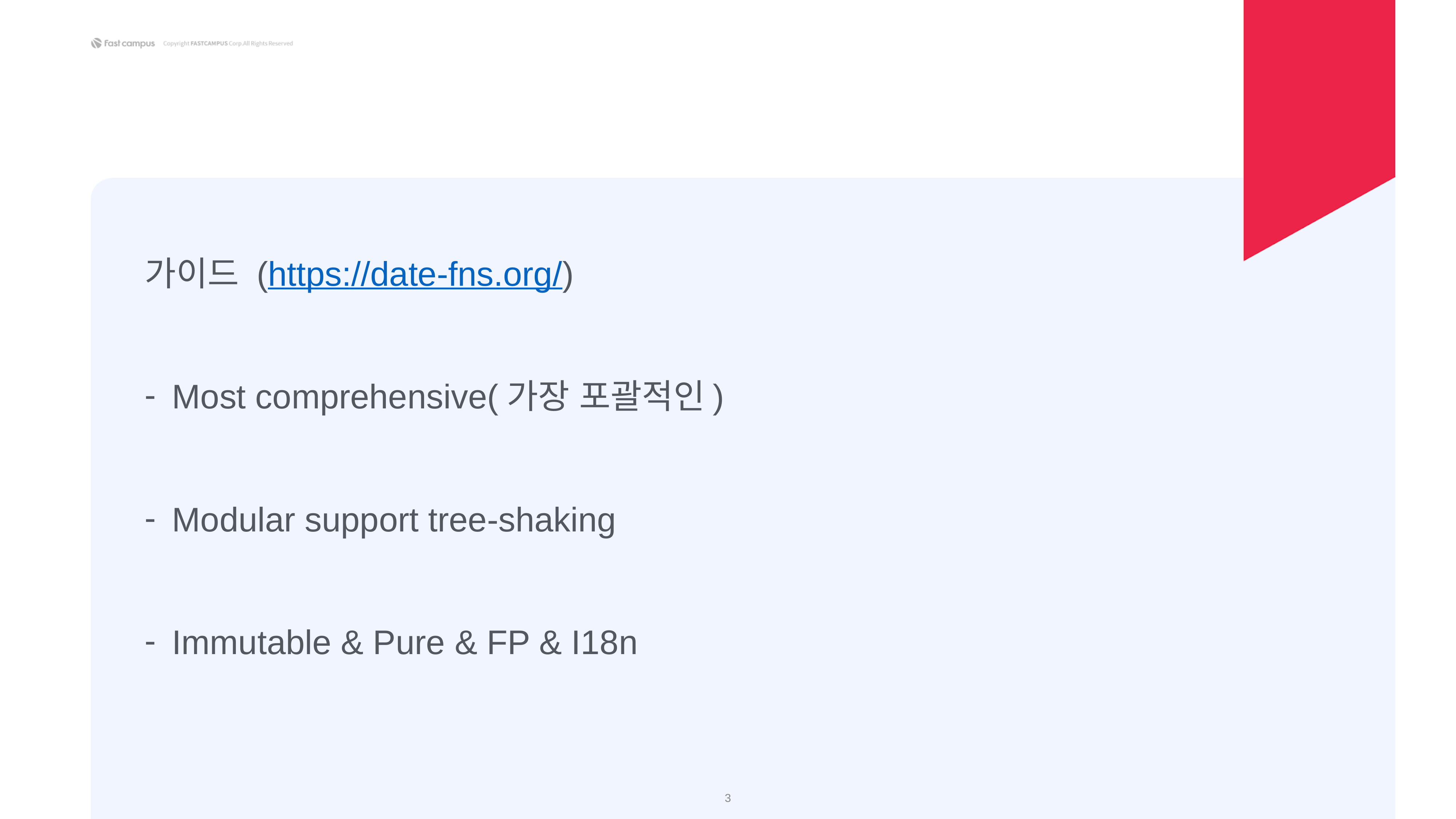

가이드 (https://date-fns.org/)

Most comprehensive(가장 포괄적인)

Modular support tree-shaking

Immutable & Pure & FP & I18n
3